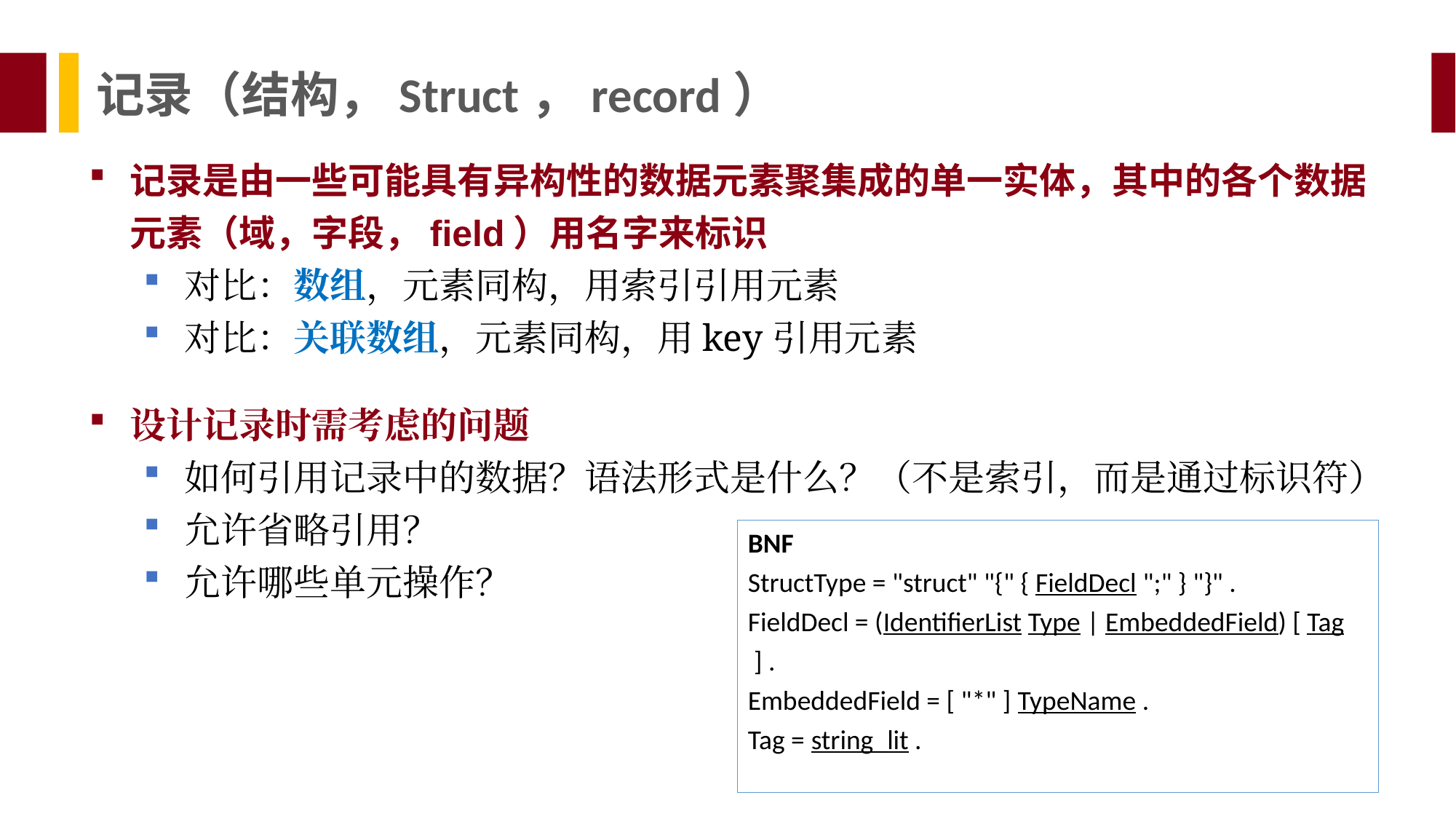

记录（结构，Struct，record）
记录是由一些可能具有异构性的数据元素聚集成的单一实体，其中的各个数据元素（域，字段，field）用名字来标识
对比：数组，元素同构，用索引引用元素
对比：关联数组，元素同构，用key引用元素
设计记录时需考虑的问题
如何引用记录中的数据？语法形式是什么？（不是索引，而是通过标识符）
允许省略引用？
允许哪些单元操作？

BNF
StructType = "struct" "{" { FieldDecl ";" } "}" .
FieldDecl = (IdentifierList Type | EmbeddedField) [ Tag ] .
EmbeddedField = [ "*" ] TypeName .
Tag = string_lit .